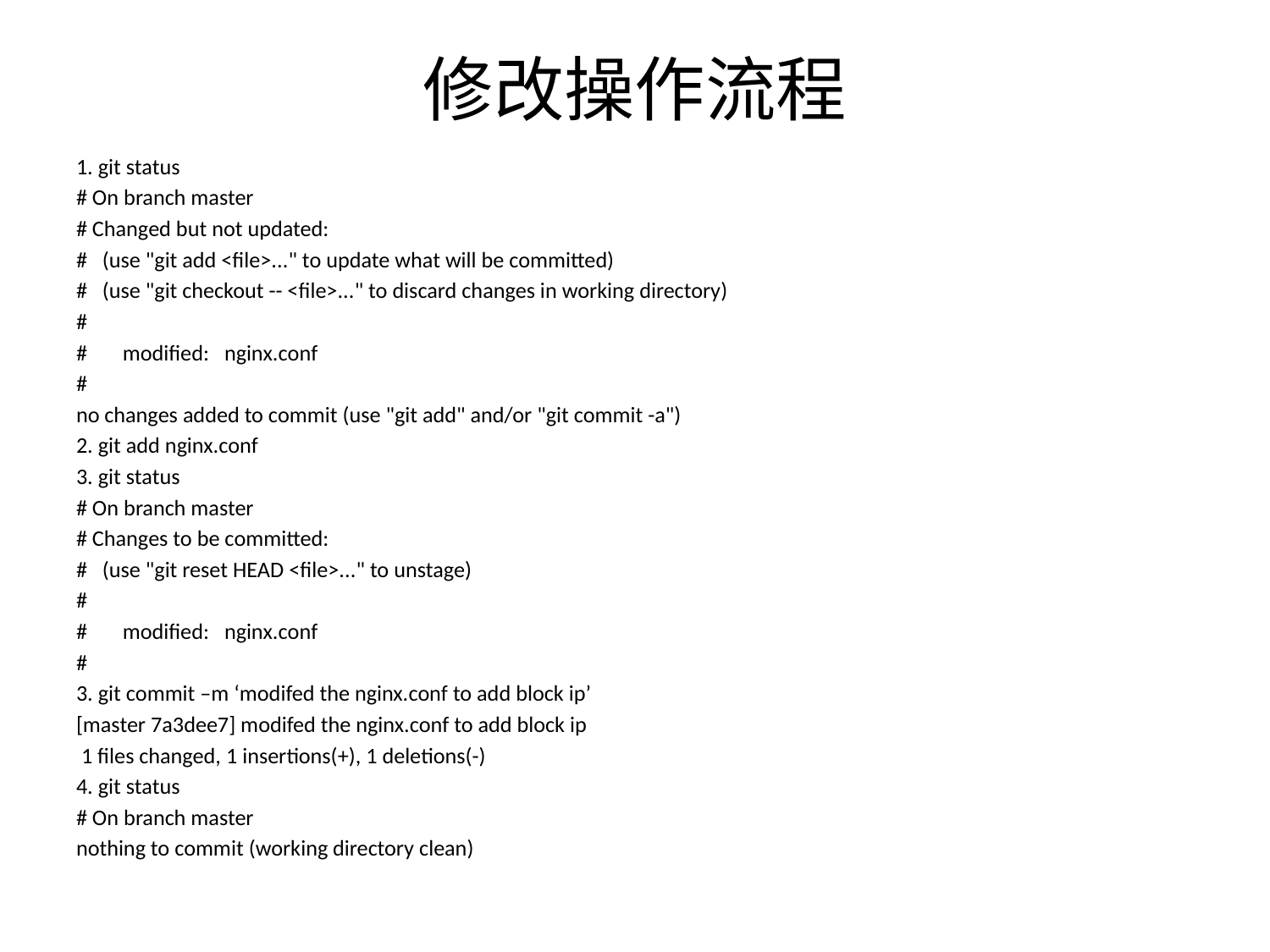

# 修改操作流程
1. git status
# On branch master
# Changed but not updated:
#   (use "git add <file>..." to update what will be committed)
#   (use "git checkout -- <file>..." to discard changes in working directory)
#
#       modified:   nginx.conf
#
no changes added to commit (use "git add" and/or "git commit -a")
2. git add nginx.conf
3. git status
# On branch master
# Changes to be committed:
#   (use "git reset HEAD <file>..." to unstage)
#
#       modified:   nginx.conf
#
3. git commit –m ‘modifed the nginx.conf to add block ip’
[master 7a3dee7] modifed the nginx.conf to add block ip
 1 files changed, 1 insertions(+), 1 deletions(-)
4. git status
# On branch master
nothing to commit (working directory clean)